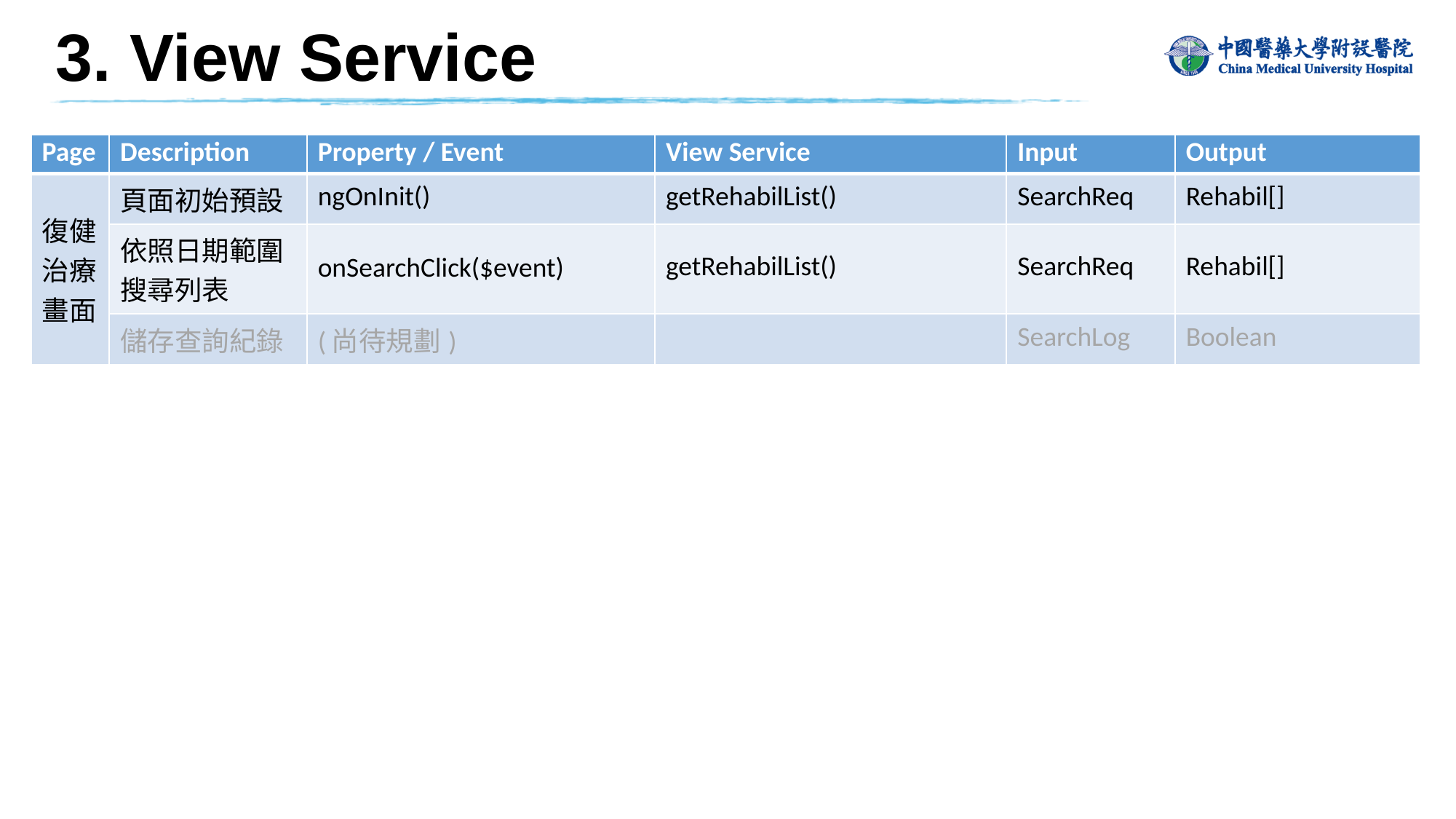

3. View Service
| Page | Description | Property / Event | View Service | Input | Output |
| --- | --- | --- | --- | --- | --- |
| 復健治療畫面 | 頁面初始預設 | ngOnInit() | getRehabilList() | SearchReq | Rehabil[] |
|  | 依照日期範圍搜尋列表 | onSearchClick($event) | getRehabilList() | SearchReq | Rehabil[] |
|  | 儲存查詢紀錄 | (尚待規劃) |  | SearchLog | Boolean |